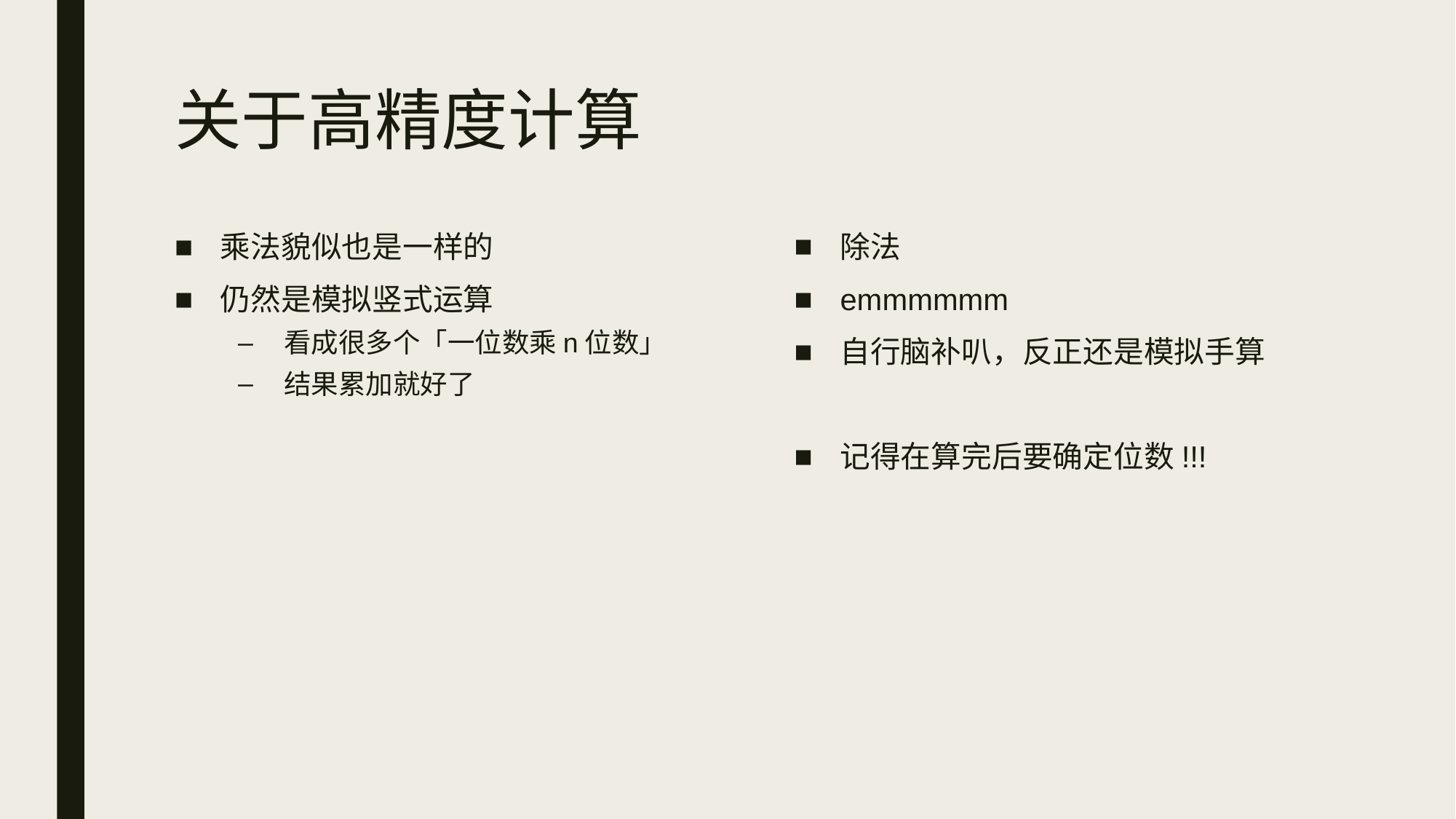

# 关于高精度计算
除法
emmmmmm
自行脑补叭，反正还是模拟手算

记得在算完后要确定位数!!!
乘法貌似也是一样的
仍然是模拟竖式运算
看成很多个「一位数乘n位数」
结果累加就好了